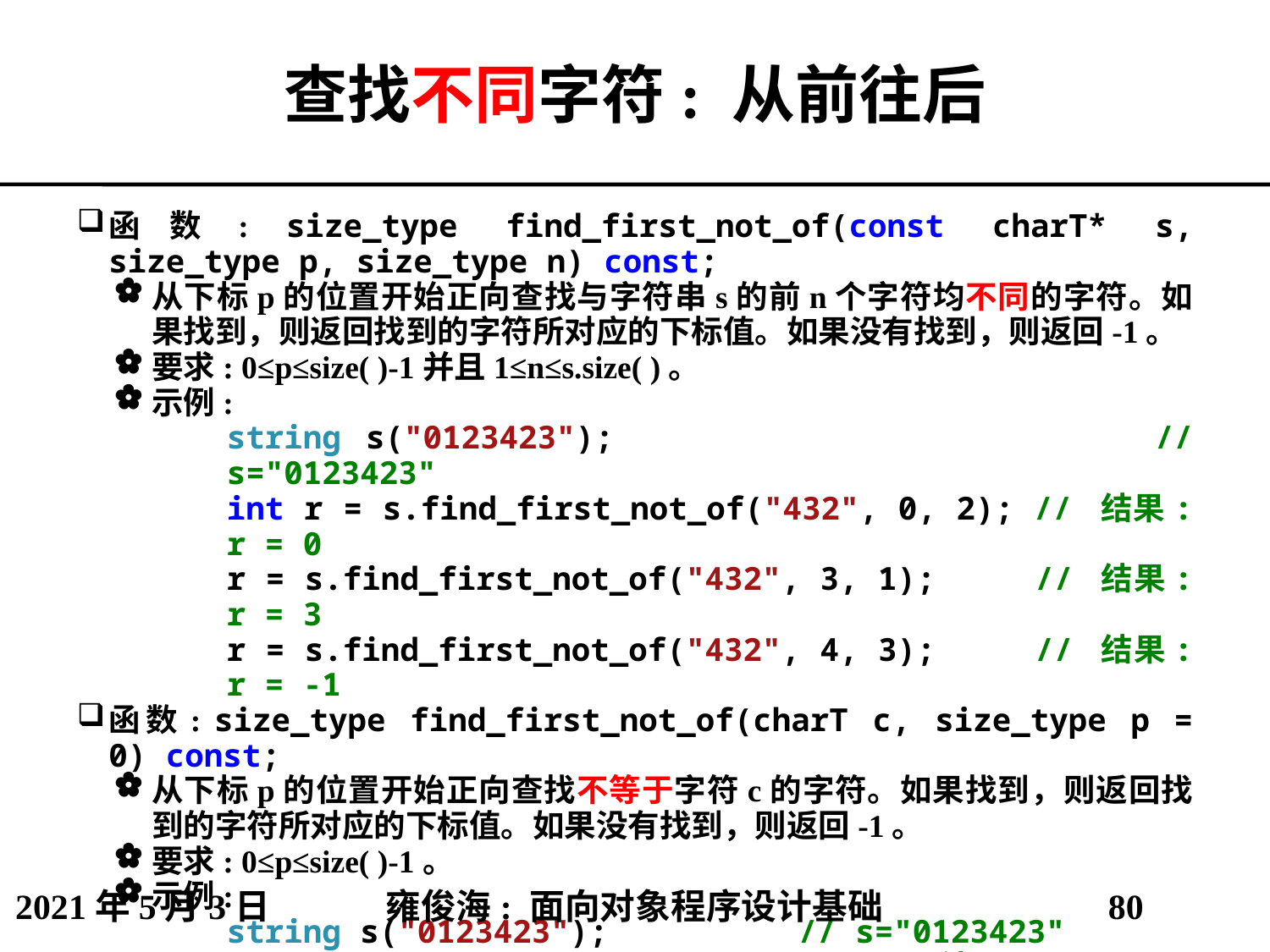

# 查找不同字符: 从前往后

函数: size_type find_first_not_of(const charT* s, size_type p, size_type n) const;
从下标p的位置开始正向查找与字符串s的前n个字符均不同的字符。如果找到，则返回找到的字符所对应的下标值。如果没有找到，则返回-1。
要求: 0≤p≤size( )-1并且1≤n≤s.size( )。
示例:
string s("0123423");                      // s="0123423"
int r = s.find_first_not_of("432", 0, 2); // 结果: r = 0
r = s.find_first_not_of("432", 3, 1);     // 结果: r = 3
r = s.find_first_not_of("432", 4, 3);     // 结果: r = -1
函数: size_type find_first_not_of(charT c, size_type p = 0) const;
从下标p的位置开始正向查找不等于字符c的字符。如果找到，则返回找到的字符所对应的下标值。如果没有找到，则返回-1。
要求: 0≤p≤size( )-1。
示例:
string s("0123423");          // s="0123423"
int r = s.find_first_not_of('3'); // 结果: r = 0
r = s.find_first_not_of('3', 3);  // 结果: r = 4
r = s.find_first_not_of('0');     // 结果: r = 1
2021年5月3日
雍俊海: 面向对象程序设计基础
80